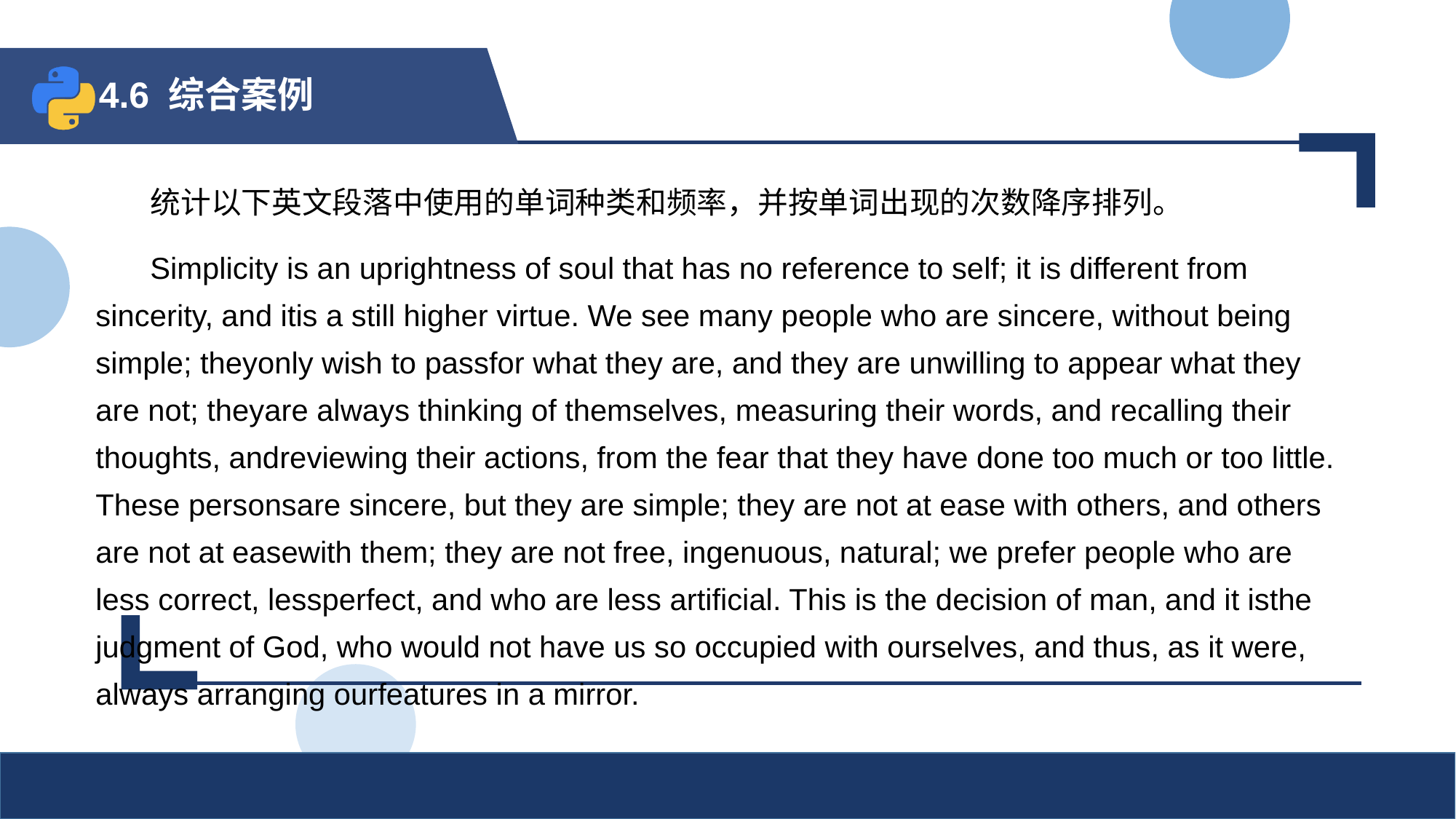

# 4.6 综合案例
统计以下英文段落中使用的单词种类和频率，并按单词出现的次数降序排列。
Simplicity is an uprightness of soul that has no reference to self; it is different from sincerity, and itis a still higher virtue. We see many people who are sincere, without being simple; theyonly wish to passfor what they are, and they are unwilling to appear what they are not; theyare always thinking of themselves, measuring their words, and recalling their thoughts, andreviewing their actions, from the fear that they have done too much or too little. These personsare sincere, but they are simple; they are not at ease with others, and others are not at easewith them; they are not free, ingenuous, natural; we prefer people who are less correct, lessperfect, and who are less artificial. This is the decision of man, and it isthe judgment of God, who would not have us so occupied with ourselves, and thus, as it were, always arranging ourfeatures in a mirror.